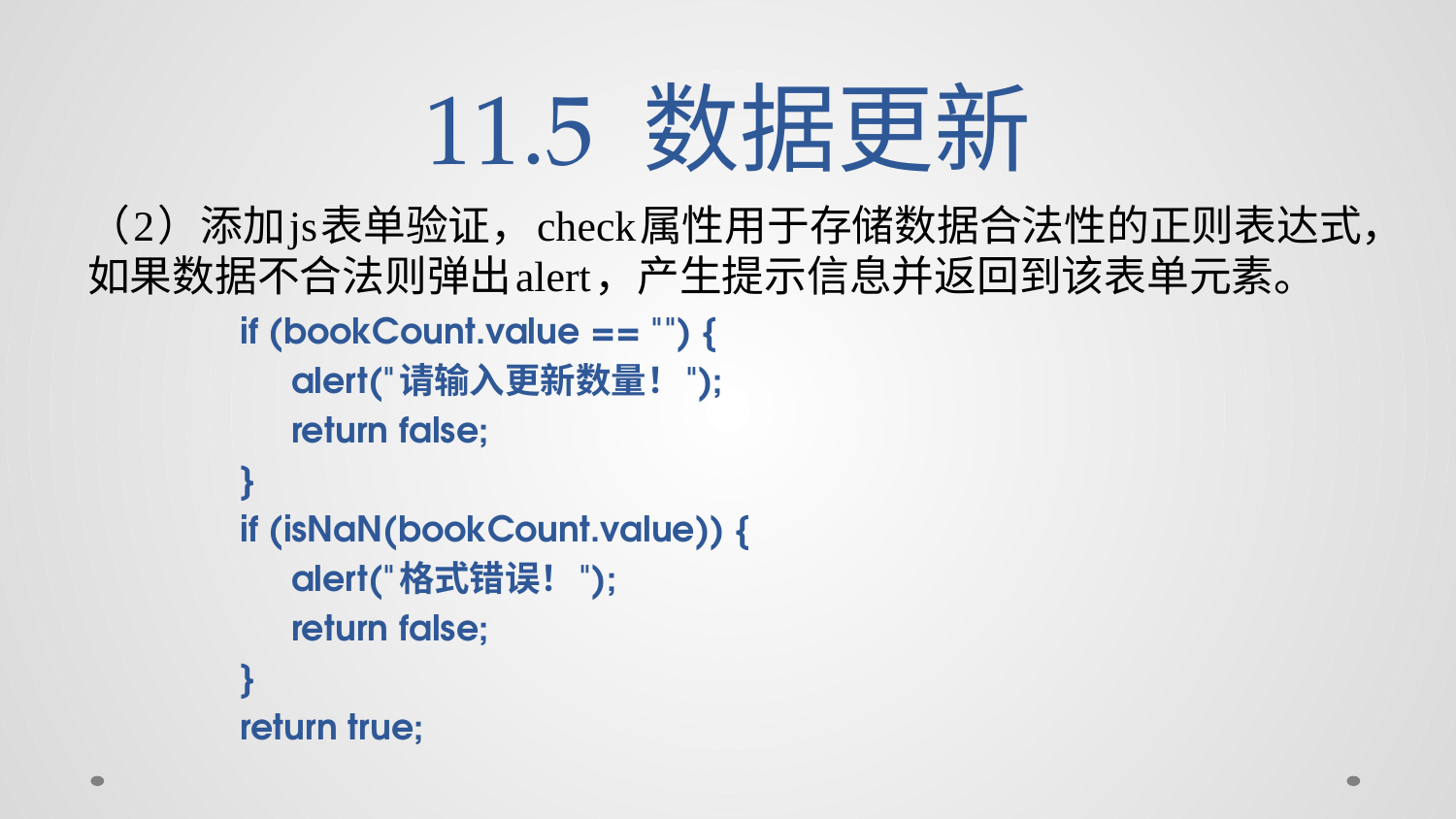

# 11.5 数据更新
（2）添加js表单验证，check属性用于存储数据合法性的正则表达式，如果数据不合法则弹出alert，产生提示信息并返回到该表单元素。
			if (bookCount.value == "") {
				alert("请输入更新数量！");
				return false;
			}
			if (isNaN(bookCount.value)) {
				alert("格式错误！");
				return false;
			}
			return true;